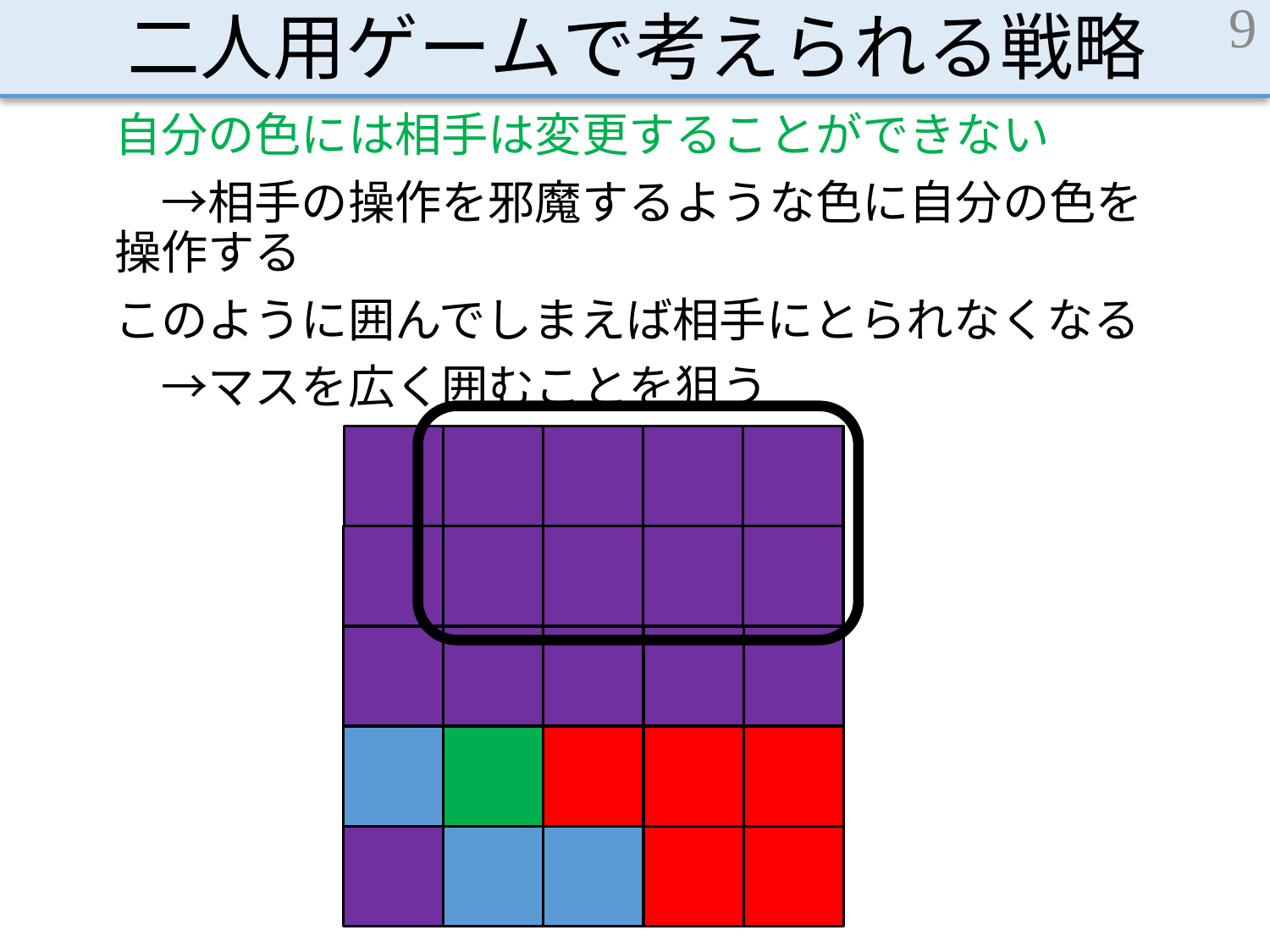

# 二人用ゲームで考えられる戦略
9
自分の色には相手は変更することができない
　→相手の操作を邪魔するような色に自分の色を操作する
このように囲んでしまえば相手にとられなくなる
　→マスを広く囲むことを狙う